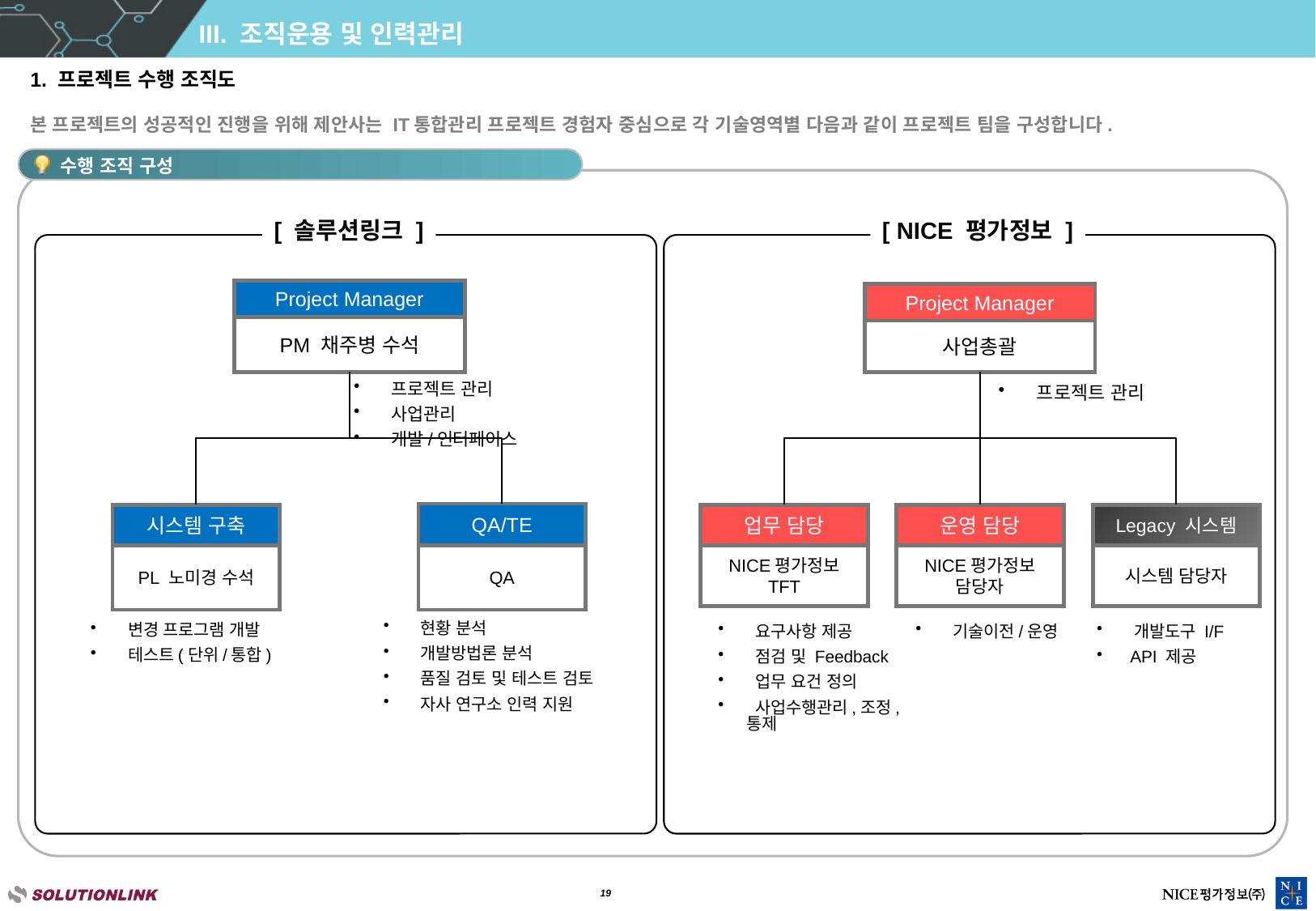

# III. 조직운용 및 인력관리
1. 프로젝트 수행 조직도
본 프로젝트의 성공적인 진행을 위해 제안사는 IT통합관리 프로젝트 경험자 중심으로 각 기술영역별 다음과 같이 프로젝트 팀을 구성합니다.
수행 조직 구성
[ 솔루션링크 ]
[ NICE 평가정보 ]

Project Manager
PM 채주병 수석
Project Manager
사업총괄
 프로젝트 관리
 사업관리
 개발/인터페이스
 프로젝트 관리
QA/TE
QA
시스템 구축
PL 노미경 수석
업무 담당
NICE평가정보 TFT
운영 담당
NICE평가정보 담당자
Legacy 시스템
시스템 담당자
 현황 분석
 개발방법론 분석
 품질 검토 및 테스트 검토
 자사 연구소 인력 지원
 변경 프로그램 개발
 테스트(단위/통합)
 요구사항 제공
 점검 및 Feedback
 업무 요건 정의
 사업수행관리,조정,통제
 기술이전/운영
 개발도구 I/F
 API 제공